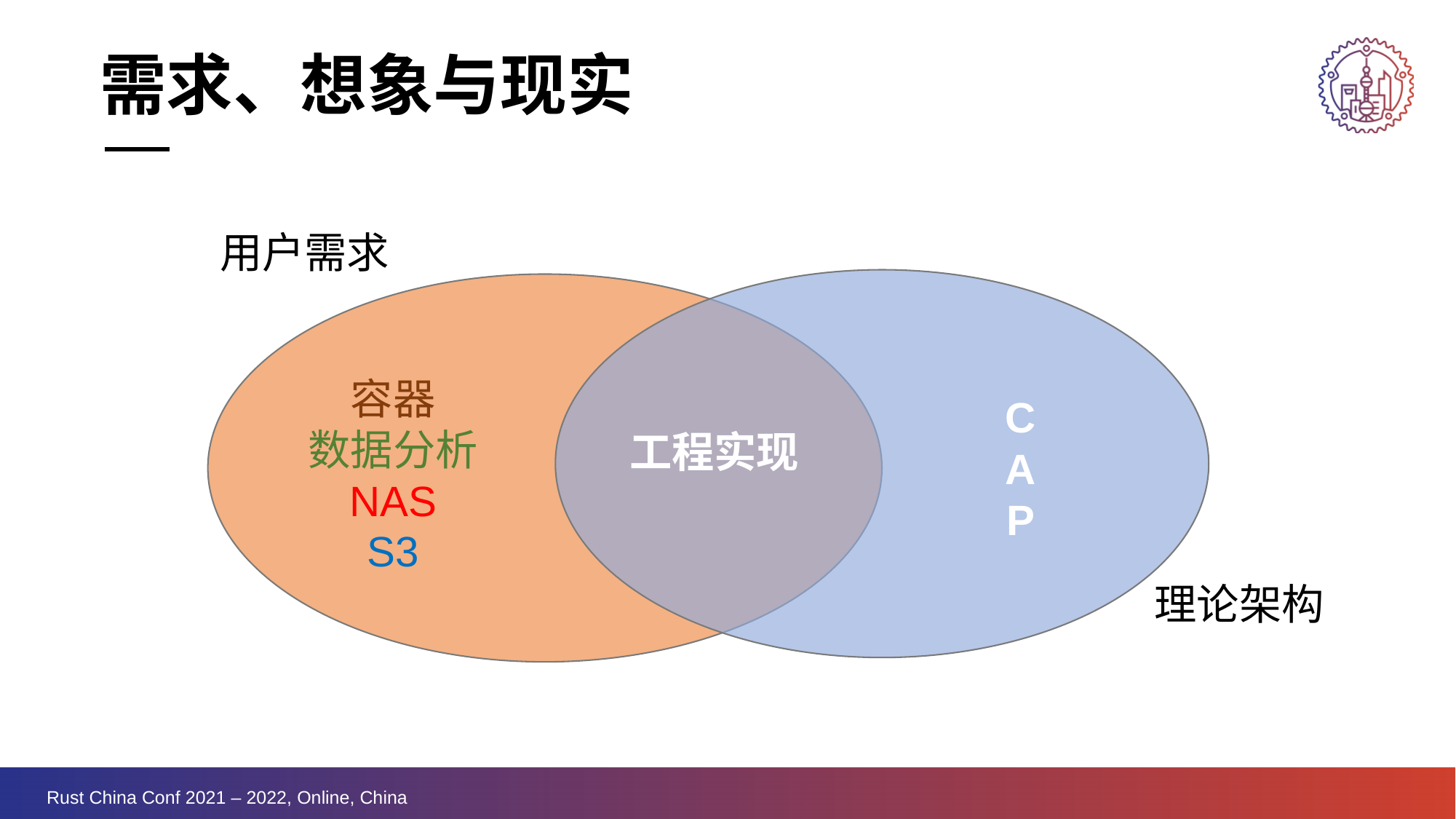

需求、想象与现实
用户需求

容器
数据分析
NAS
S3

C
A
P
工程实现
理论架构